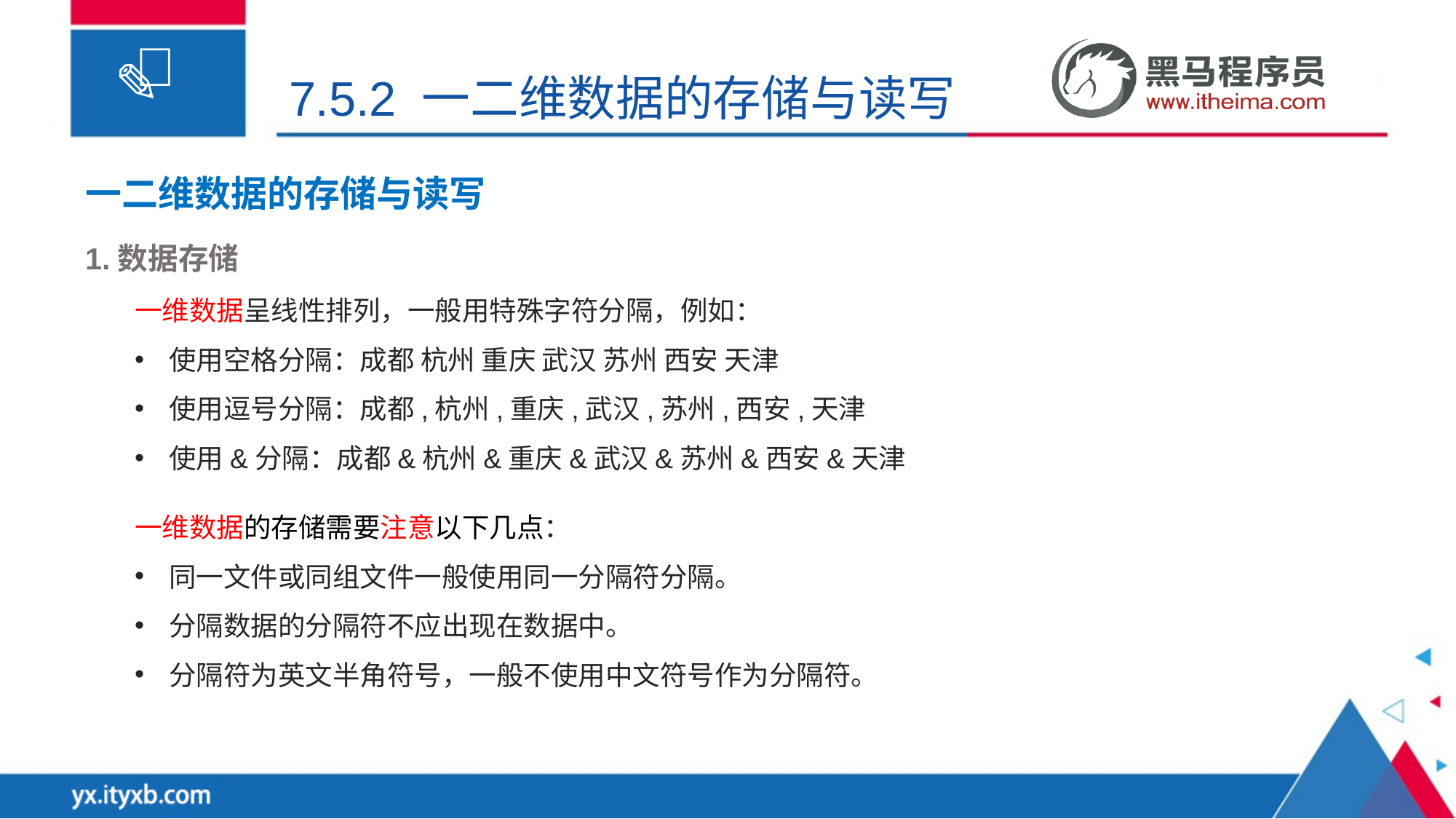

7.5.2 一二维数据的存储与读写
一二维数据的存储与读写
1.数据存储
一维数据呈线性排列，一般用特殊字符分隔，例如：
使用空格分隔：成都 杭州 重庆 武汉 苏州 西安 天津
使用逗号分隔：成都,杭州,重庆,武汉,苏州,西安,天津
使用&分隔：成都&杭州&重庆&武汉&苏州&西安&天津
一维数据的存储需要注意以下几点：
同一文件或同组文件一般使用同一分隔符分隔。
分隔数据的分隔符不应出现在数据中。
分隔符为英文半角符号，一般不使用中文符号作为分隔符。